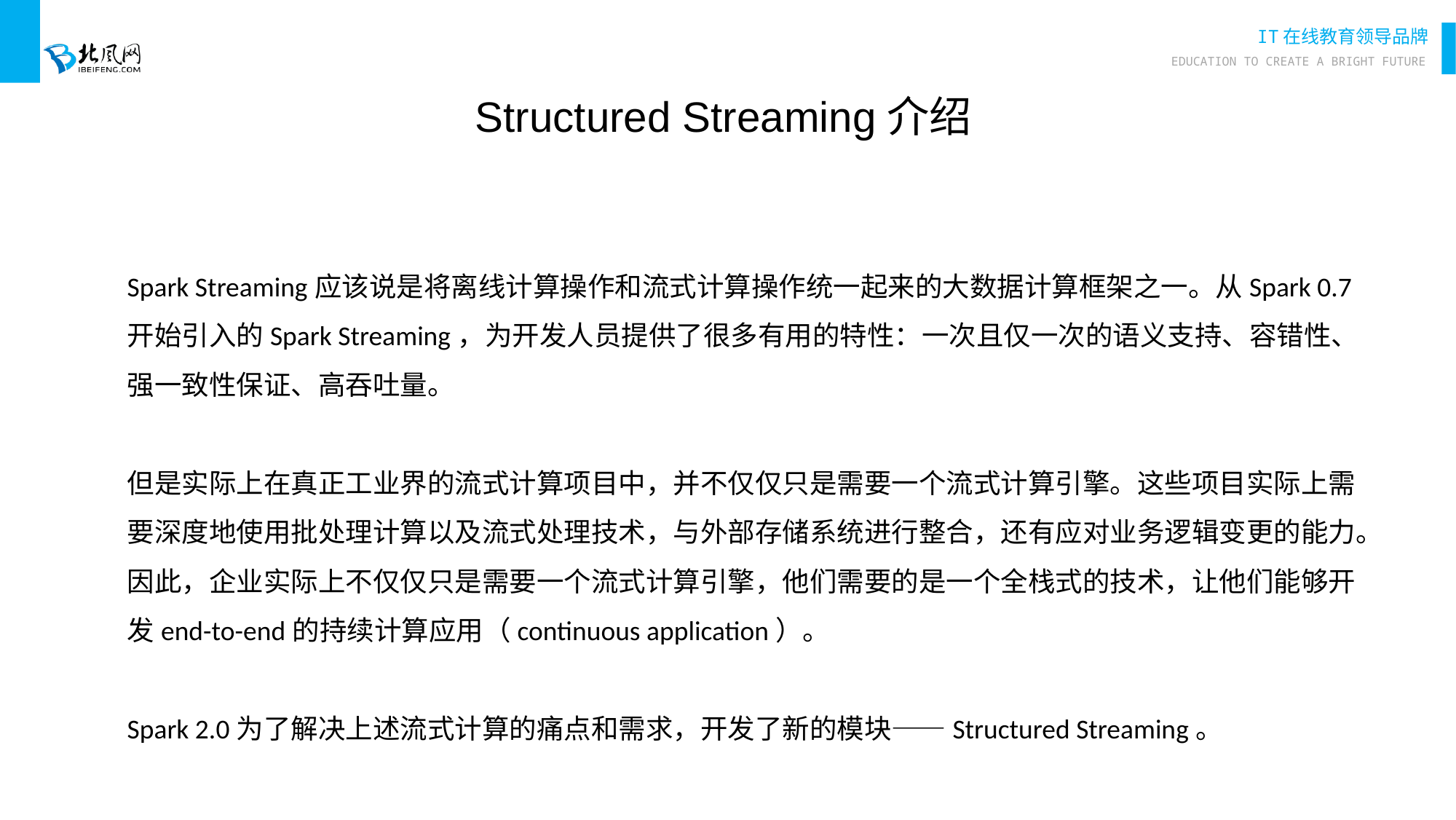

Structured Streaming介绍
Spark Streaming应该说是将离线计算操作和流式计算操作统一起来的大数据计算框架之一。从Spark 0.7开始引入的Spark Streaming，为开发人员提供了很多有用的特性：一次且仅一次的语义支持、容错性、强一致性保证、高吞吐量。

但是实际上在真正工业界的流式计算项目中，并不仅仅只是需要一个流式计算引擎。这些项目实际上需要深度地使用批处理计算以及流式处理技术，与外部存储系统进行整合，还有应对业务逻辑变更的能力。因此，企业实际上不仅仅只是需要一个流式计算引擎，他们需要的是一个全栈式的技术，让他们能够开发end-to-end的持续计算应用（continuous application）。

Spark 2.0为了解决上述流式计算的痛点和需求，开发了新的模块——Structured Streaming。